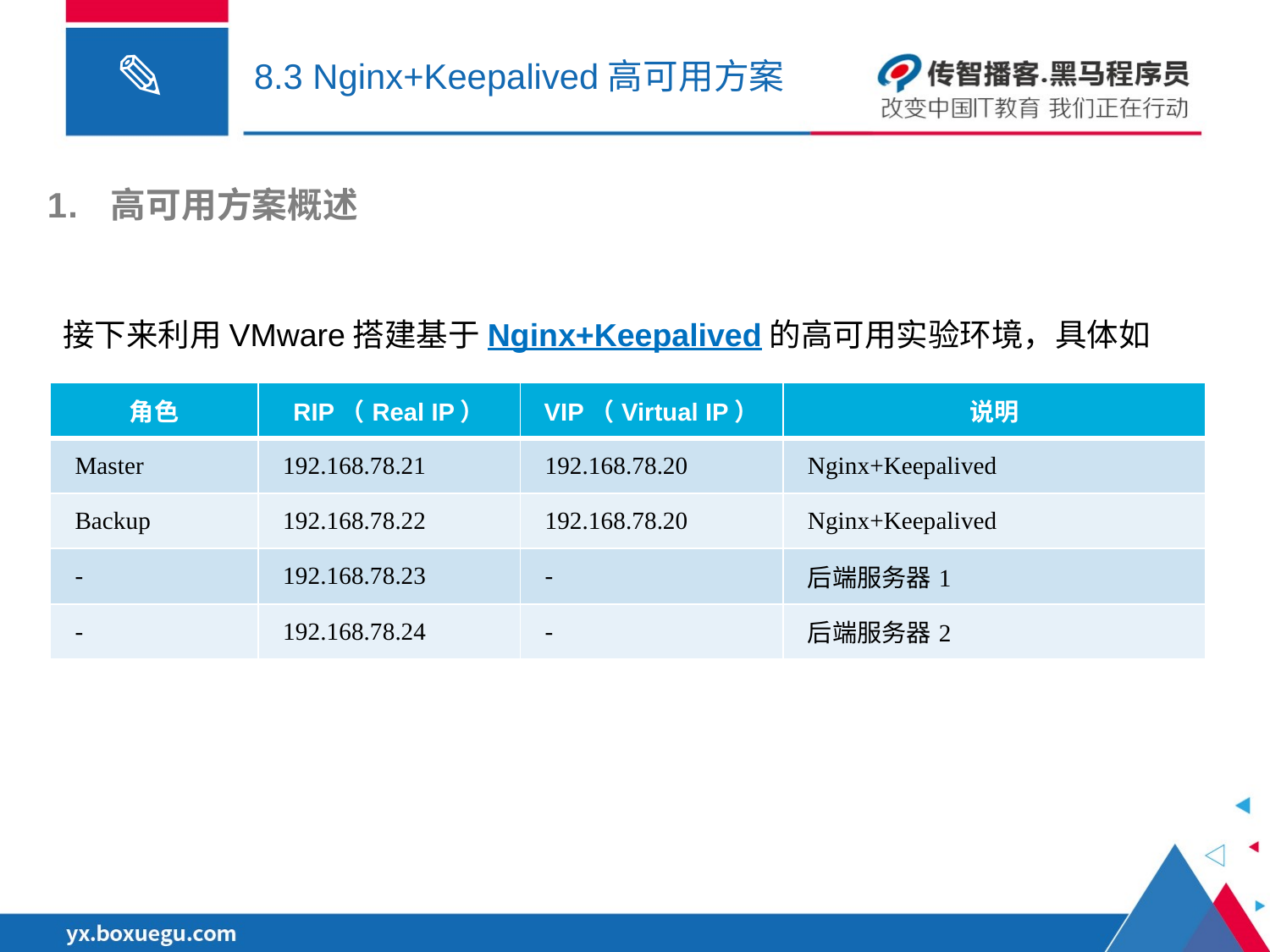

# 8.3 Nginx+Keepalived高可用方案
高可用方案概述
接下来利用VMware搭建基于Nginx+Keepalived的高可用实验环境，具体如表。
| 角色 | RIP（Real IP） | VIP（Virtual IP） | 说明 |
| --- | --- | --- | --- |
| Master | 192.168.78.21 | 192.168.78.20 | Nginx+Keepalived |
| Backup | 192.168.78.22 | 192.168.78.20 | Nginx+Keepalived |
| - | 192.168.78.23 | - | 后端服务器1 |
| - | 192.168.78.24 | - | 后端服务器2 |